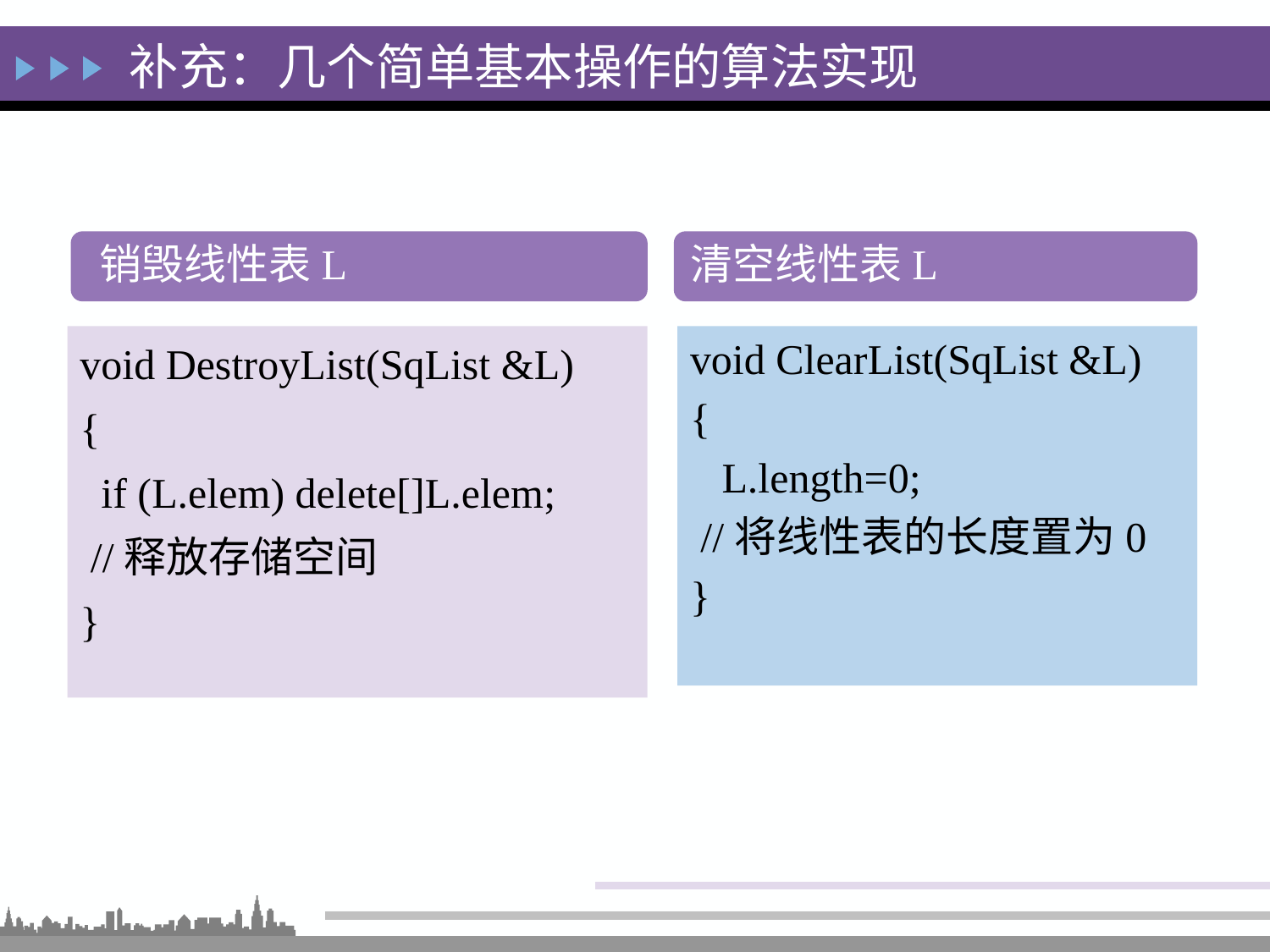

补充：几个简单基本操作的算法实现
 销毁线性表L

清空线性表L
void DestroyList(SqList &L)
{
  if (L.elem) delete[]L.elem;
 //释放存储空间
}
void ClearList(SqList &L)
{
   L.length=0;
 //将线性表的长度置为0
}